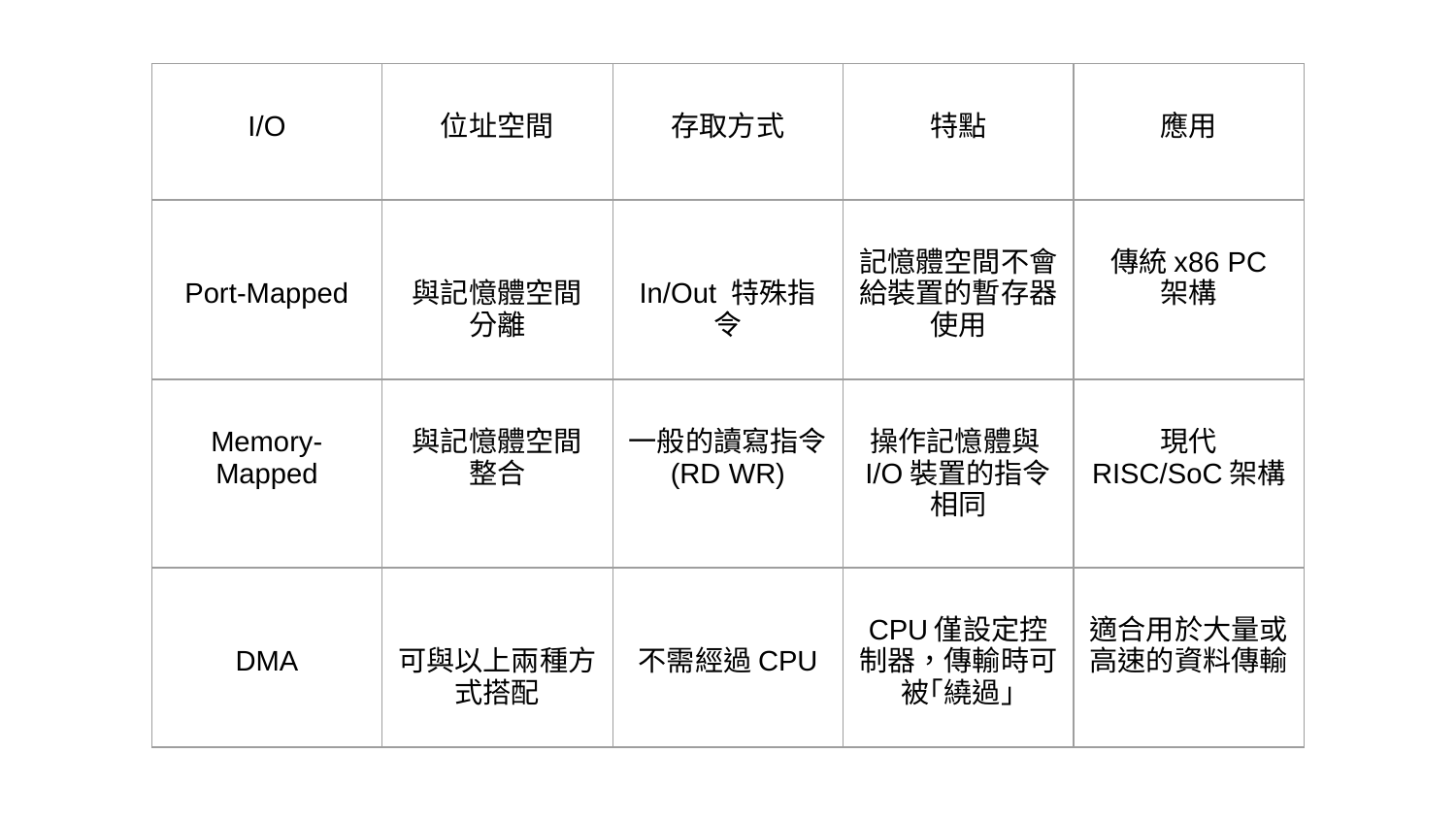

| I/O | 位址空間 | 存取方式 | 特點 | 應用 |
| --- | --- | --- | --- | --- |
| Port-Mapped | 與記憶體空間 分離 | In/Out 特殊指令 | 記憶體空間不會給裝置的暫存器使用 | 傳統x86 PC 架構 |
| Memory- Mapped | 與記憶體空間 整合 | 一般的讀寫指令 (RD WR) | 操作記憶體與I/O裝置的指令相同 | 現代 RISC/SoC架構 |
| DMA | 可與以上兩種方式搭配 | 不需經過CPU | CPU僅設定控制器，傳輸時可被｢繞過｣ | 適合用於大量或高速的資料傳輸 |